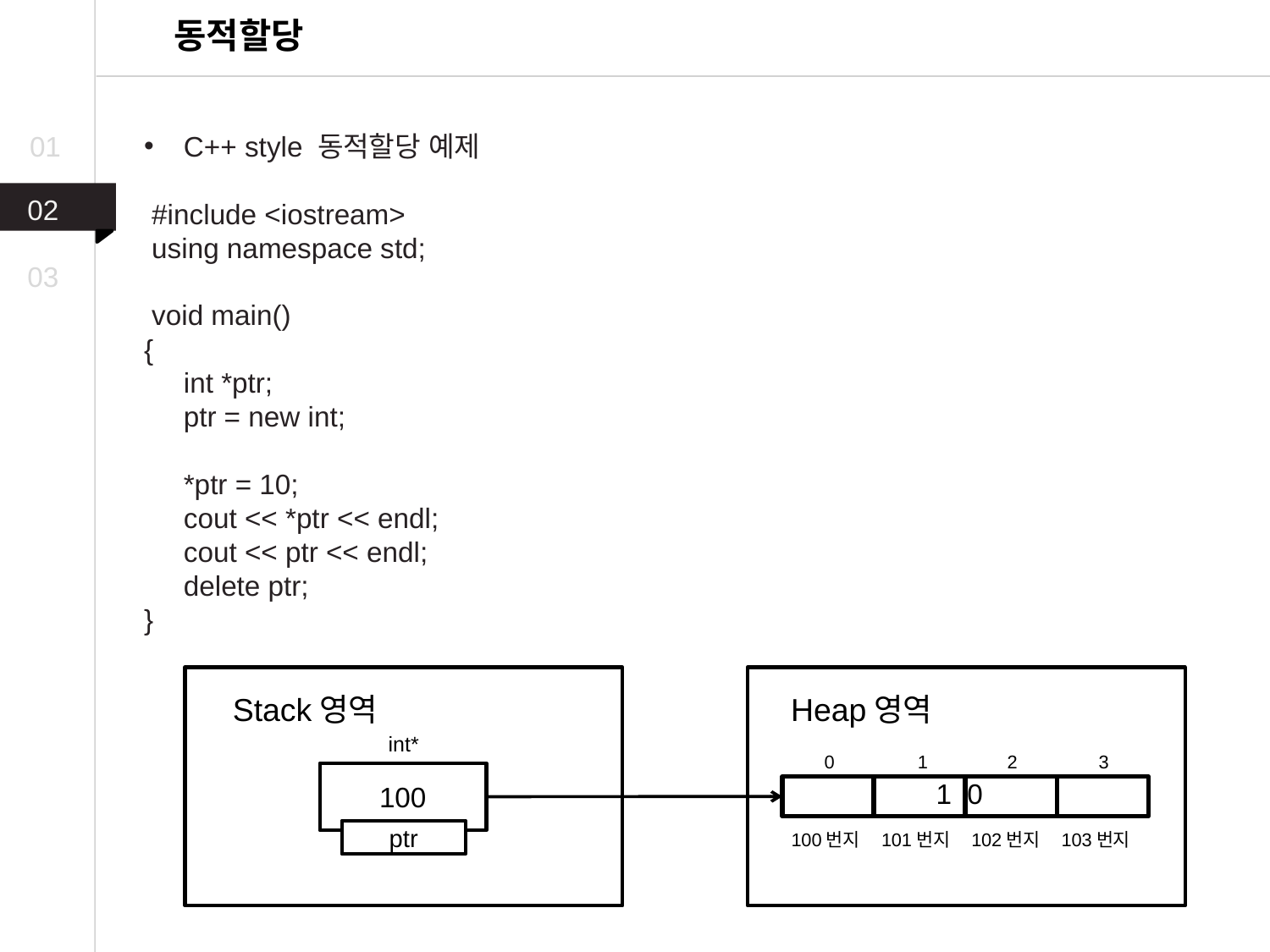

동적할당
01
C++ style 동적할당 예제

 #include <iostream>
 using namespace std;

 void main()
{
	int *ptr;
	ptr = new int;

	*ptr = 10;
	cout << *ptr << endl;
	cout << ptr << endl;
	delete ptr;
}

02

03

Stack영역
Heap영역
int*
0
1
2
3

100번지
101번지
102번지
103번지

1  0
100
ptr